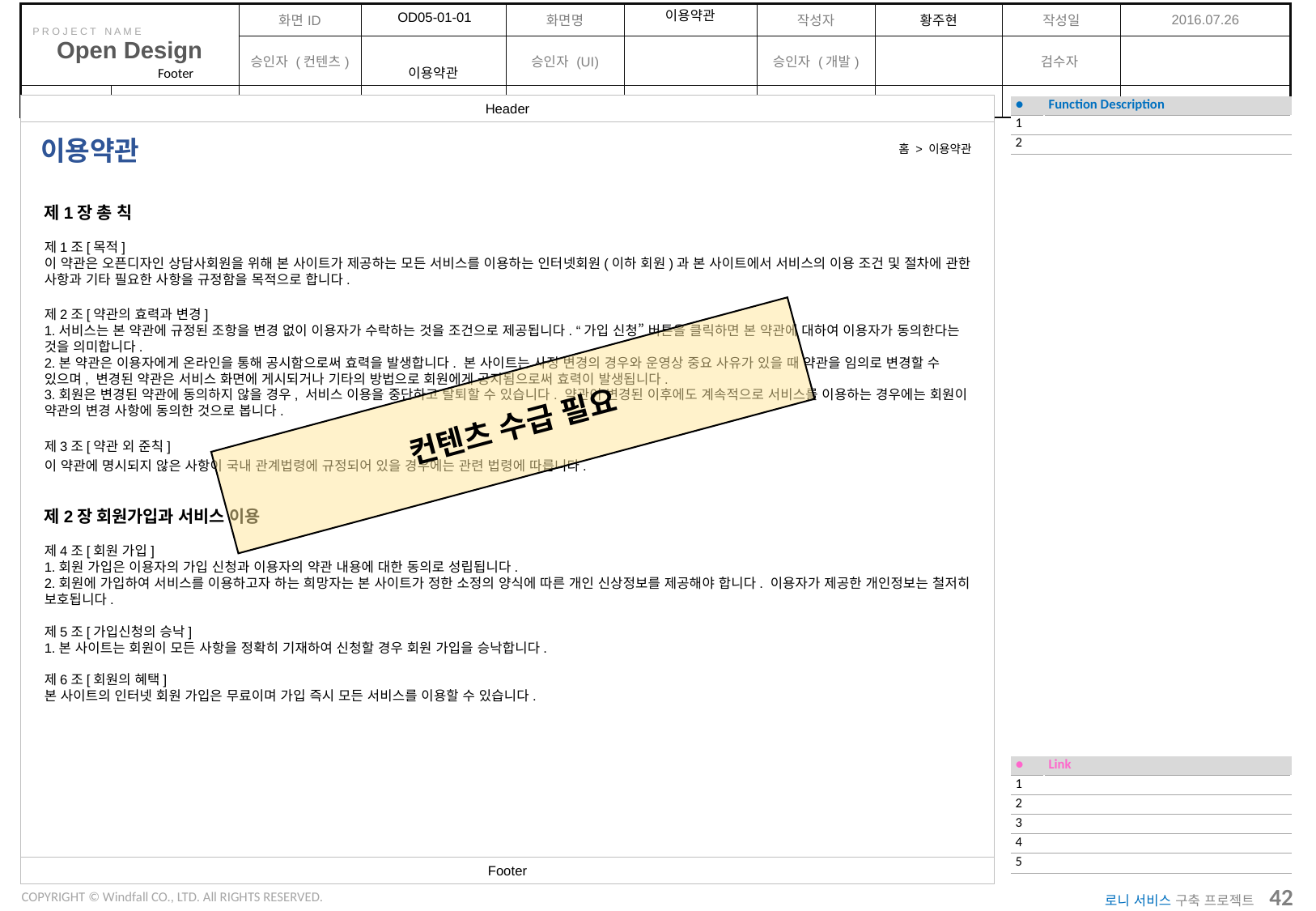

이용약관
# OD05-01-01
Footer
이용약관

| ● | Function Description |
| --- | --- |
| 1 |  |
| 2 |  |
이용약관
홈 > 이용약관
제1장 총 칙
제1조[목적]
이 약관은 오픈디자인 상담사회원을 위해 본 사이트가 제공하는 모든 서비스를 이용하는 인터넷회원(이하 회원)과 본 사이트에서 서비스의 이용 조건 및 절차에 관한 사항과 기타 필요한 사항을 규정함을 목적으로 합니다.
제2조[약관의 효력과 변경]
1.서비스는 본 약관에 규정된 조항을 변경 없이 이용자가 수락하는 것을 조건으로 제공됩니다. “가입 신청” 버튼을 클릭하면 본 약관에 대하여 이용자가 동의한다는 것을 의미합니다.
2.본 약관은 이용자에게 온라인을 통해 공시함으로써 효력을 발생합니다. 본 사이트는 사정 변경의 경우와 운영상 중요 사유가 있을 때 약관을 임의로 변경할 수 있으며, 변경된 약관은 서비스 화면에 게시되거나 기타의 방법으로 회원에게 공지됨으로써 효력이 발생됩니다.
3.회원은 변경된 약관에 동의하지 않을 경우, 서비스 이용을 중단하고 탈퇴할 수 있습니다. 약관이 변경된 이후에도 계속적으로 서비스를 이용하는 경우에는 회원이 약관의 변경 사항에 동의한 것으로 봅니다.
제3조[약관 외 준칙]
이 약관에 명시되지 않은 사항이 국내 관계법령에 규정되어 있을 경우에는 관련 법령에 따릅니다.
제2장 회원가입과 서비스 이용
제4조[회원 가입]
1.회원 가입은 이용자의 가입 신청과 이용자의 약관 내용에 대한 동의로 성립됩니다.
2.회원에 가입하여 서비스를 이용하고자 하는 희망자는 본 사이트가 정한 소정의 양식에 따른 개인 신상정보를 제공해야 합니다. 이용자가 제공한 개인정보는 철저히 보호됩니다.
제5조[가입신청의 승낙]
1.본 사이트는 회원이 모든 사항을 정확히 기재하여 신청할 경우 회원 가입을 승낙합니다.
제6조[회원의 혜택]
본 사이트의 인터넷 회원 가입은 무료이며 가입 즉시 모든 서비스를 이용할 수 있습니다.
컨텐츠 수급 필요
| ● | Link |
| --- | --- |
| 1 |  |
| 2 |  |
| 3 |  |
| 4 |  |
| 5 |  |
로니 서비스 구축 프로젝트   42